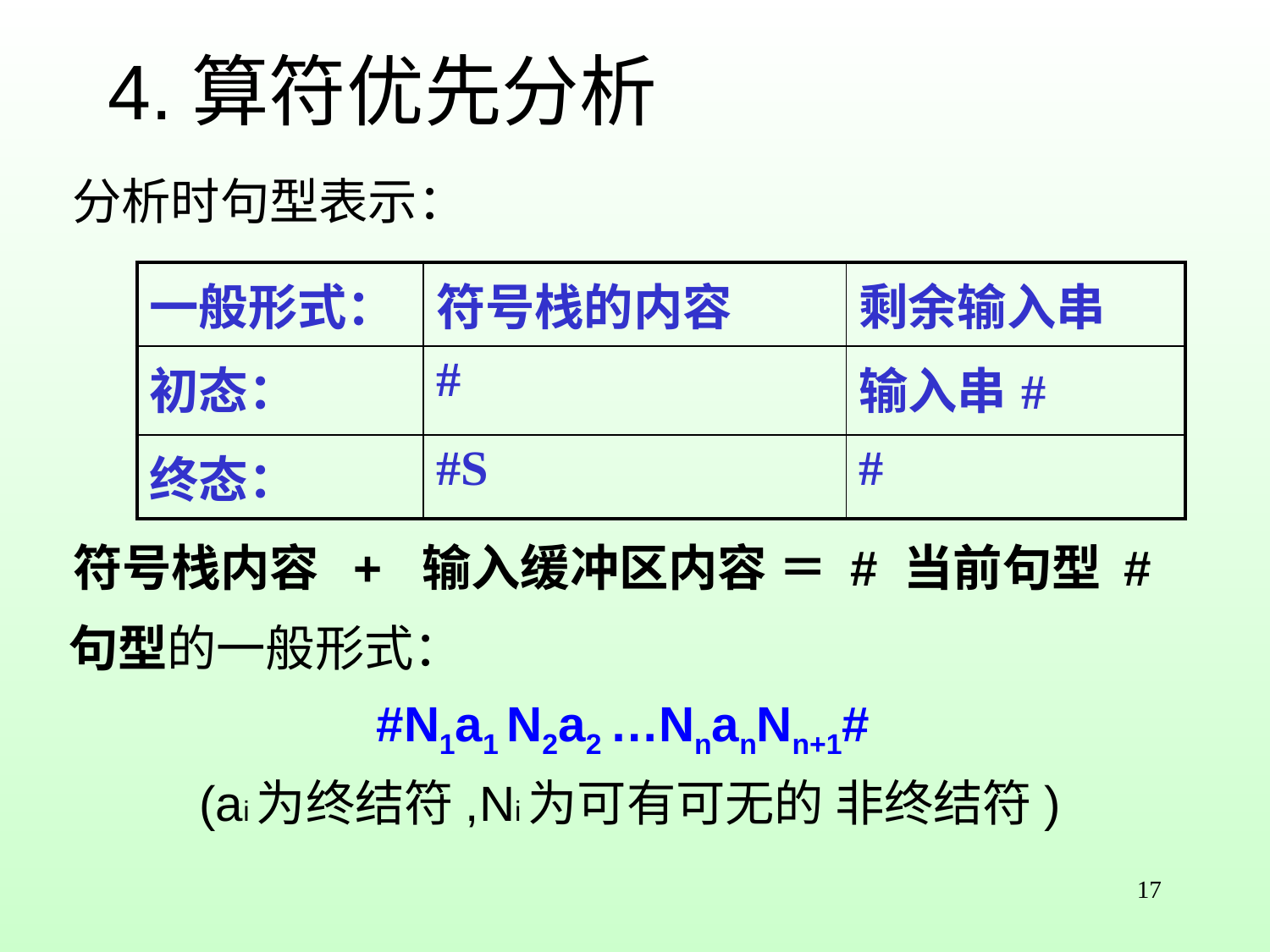

# 4.算符优先分析
分析时句型表示：
| 一般形式： | 符号栈的内容 | 剩余输入串 |
| --- | --- | --- |
| 初态： | # | 输入串# |
| 终态： | #S | # |
符号栈内容  +  输入缓冲区内容 ＝ # 当前句型 #
句型的一般形式：
#N1a1 N2a2 …NnanNn+1#

(ai为终结符,Ni为可有可无的 非终结符)
17